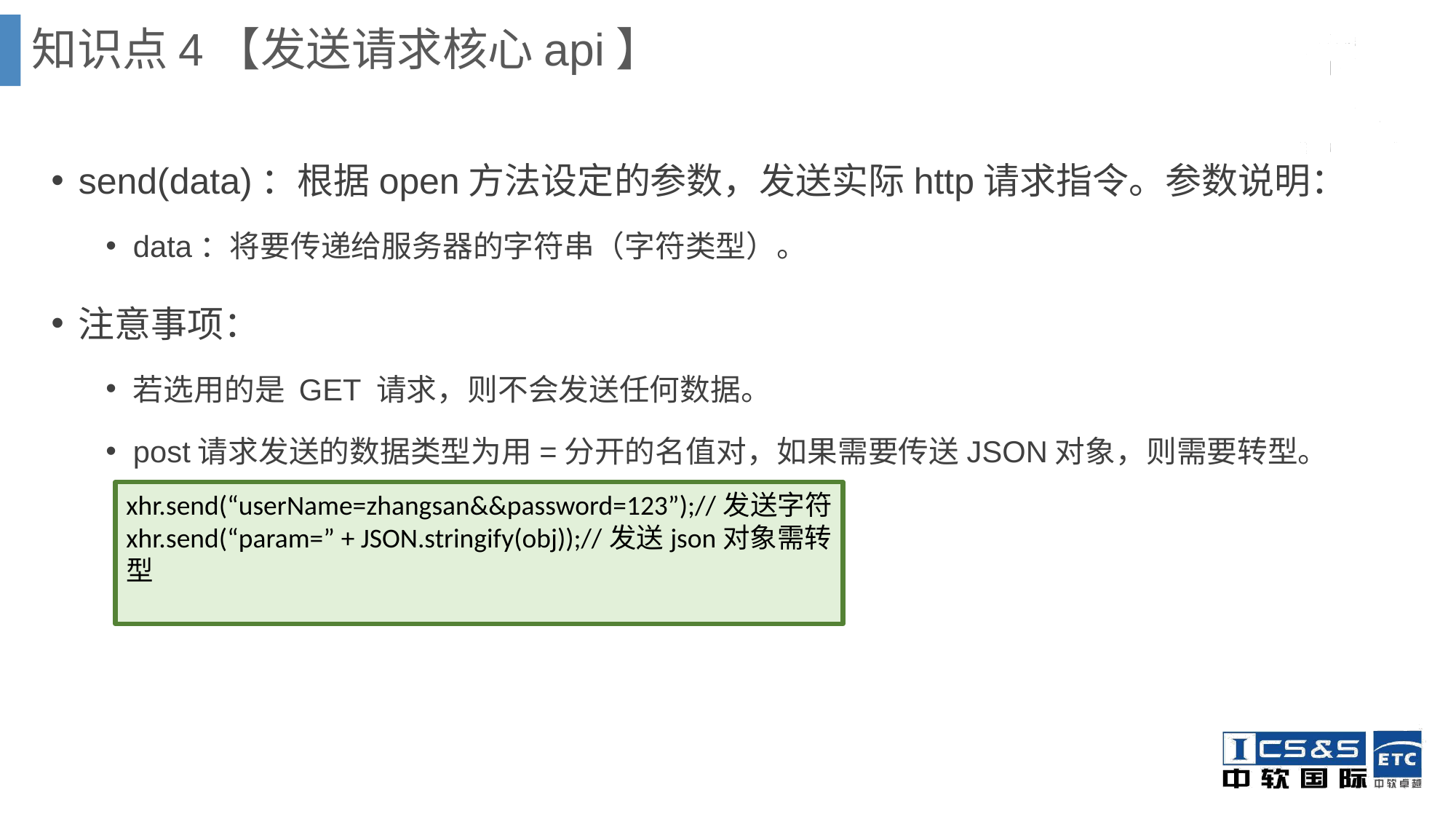

知识点4【发送请求核心api】
send(data)：根据open方法设定的参数，发送实际http请求指令。参数说明：
data：将要传递给服务器的字符串（字符类型）。
注意事项：
若选用的是 GET 请求，则不会发送任何数据。
post请求发送的数据类型为用=分开的名值对，如果需要传送JSON对象，则需要转型。
xhr.send(“userName=zhangsan&&password=123”);//发送字符
xhr.send(“param=” + JSON.stringify(obj));//发送json对象需转型